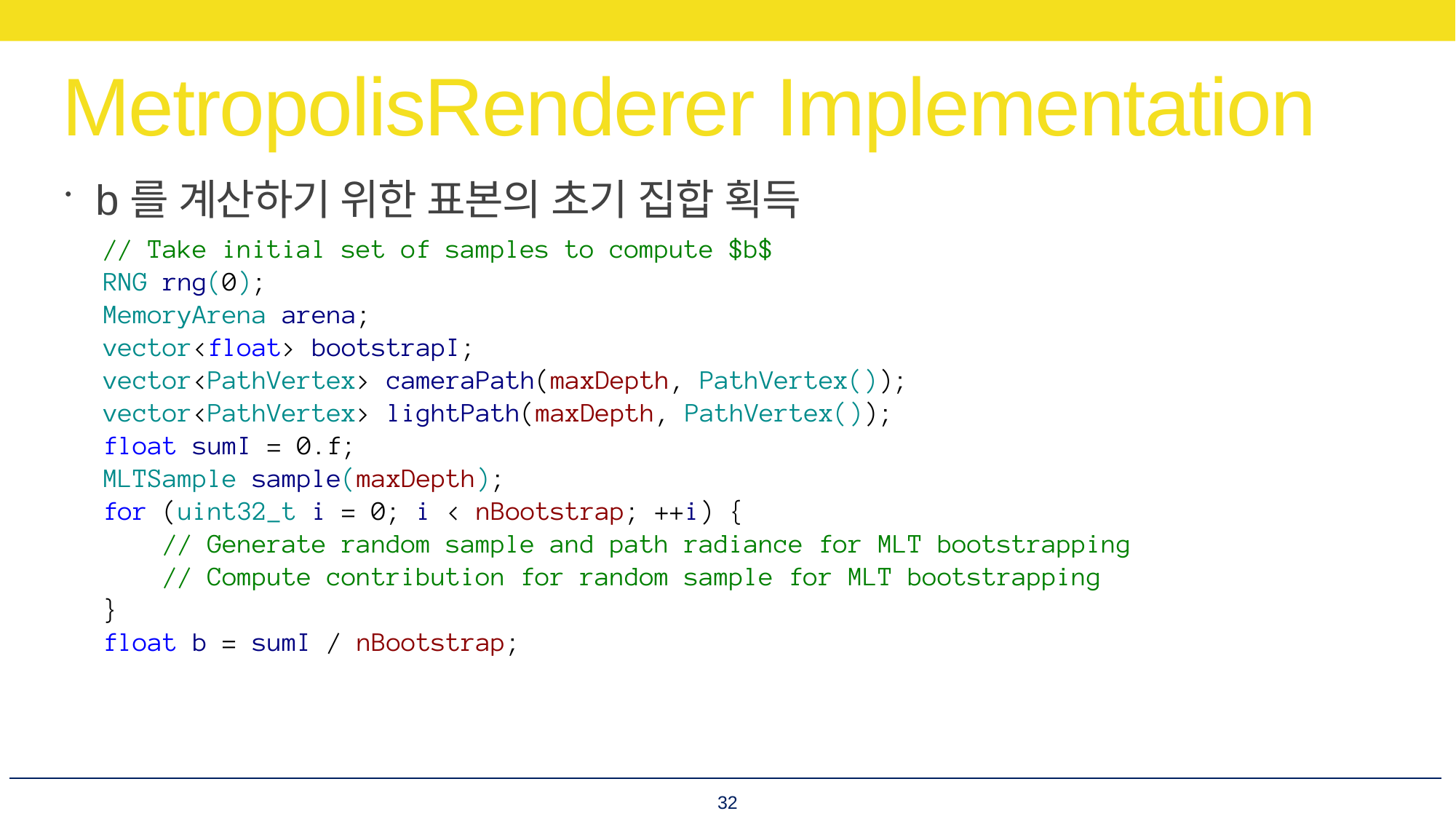

# MetropolisRenderer Implementation
b를 계산하기 위한 표본의 초기 집합 획득
// Take initial set of samples to compute $b$
RNG rng(0);
MemoryArena arena;
vector<float> bootstrapI;
vector<PathVertex> cameraPath(maxDepth, PathVertex());
vector<PathVertex> lightPath(maxDepth, PathVertex());
float sumI = 0.f;
MLTSample sample(maxDepth);
for (uint32_t i = 0; i < nBootstrap; ++i) {
    // Generate random sample and path radiance for MLT bootstrapping
    // Compute contribution for random sample for MLT bootstrapping
}
float b = sumI / nBootstrap;
32